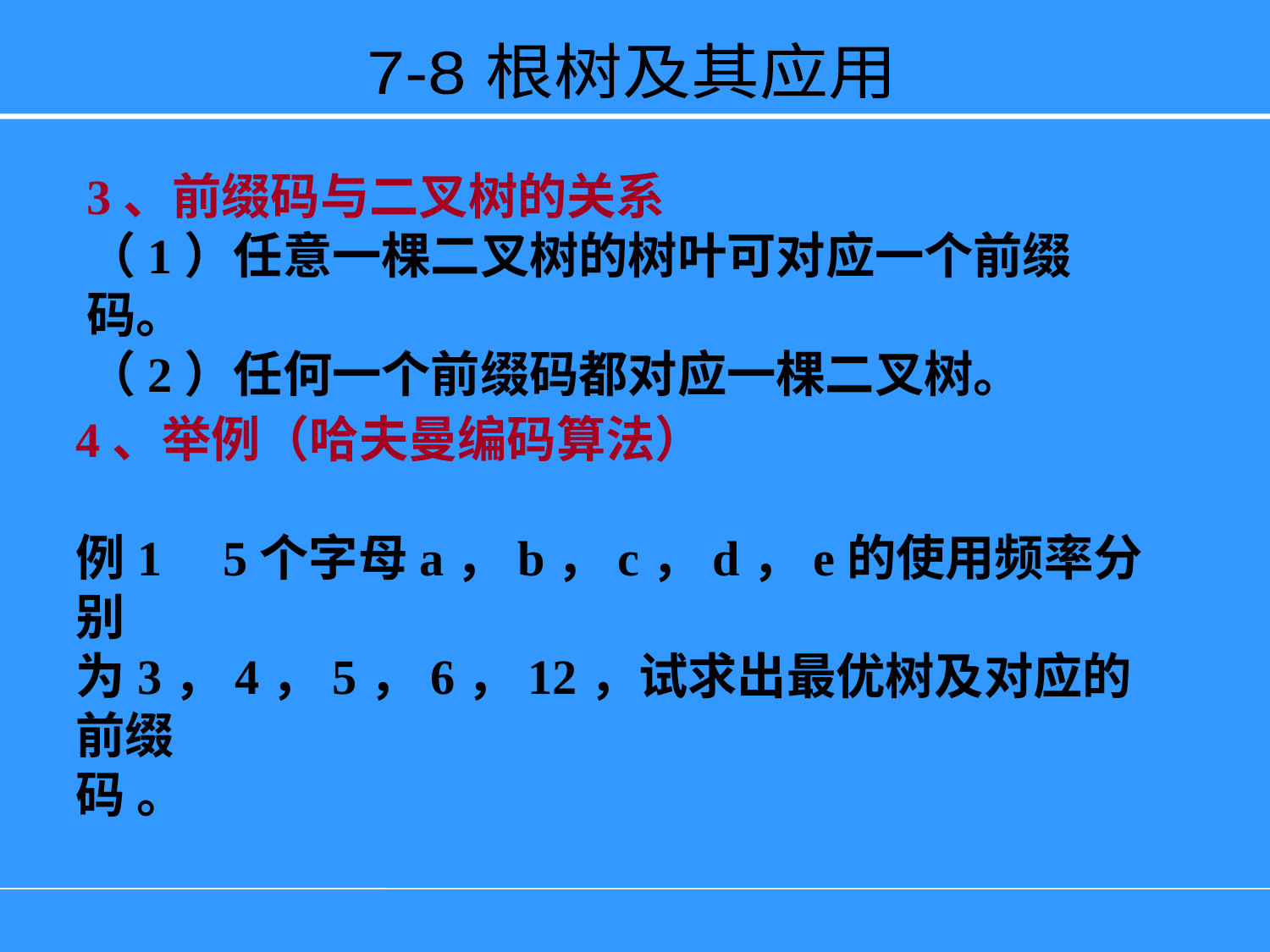

7-8 根树及其应用

3、前缀码与二叉树的关系
（1）任意一棵二叉树的树叶可对应一个前缀码。
（2）任何一个前缀码都对应一棵二叉树。

4、举例（哈夫曼编码算法）

例1     5个字母a，b，c，d，e的使用频率分别
为3，4，5，6，12，试求出最优树及对应的前缀
码 。